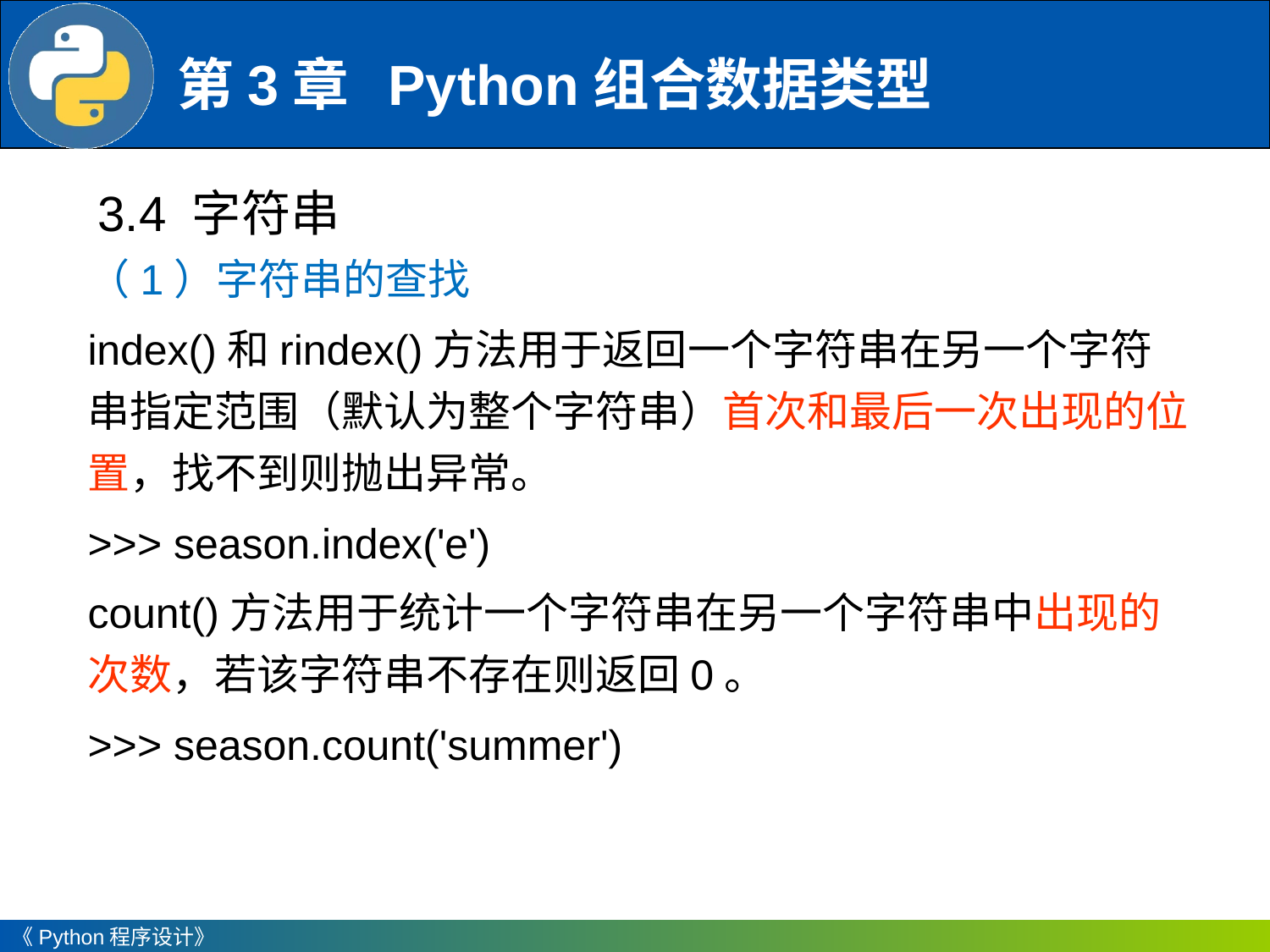

3.4 字符串
（1）字符串的查找
index()和rindex()方法用于返回一个字符串在另一个字符串指定范围（默认为整个字符串）首次和最后一次出现的位置，找不到则抛出异常。
>>> season.index('e')
count()方法用于统计一个字符串在另一个字符串中出现的次数，若该字符串不存在则返回0。
>>> season.count('summer')